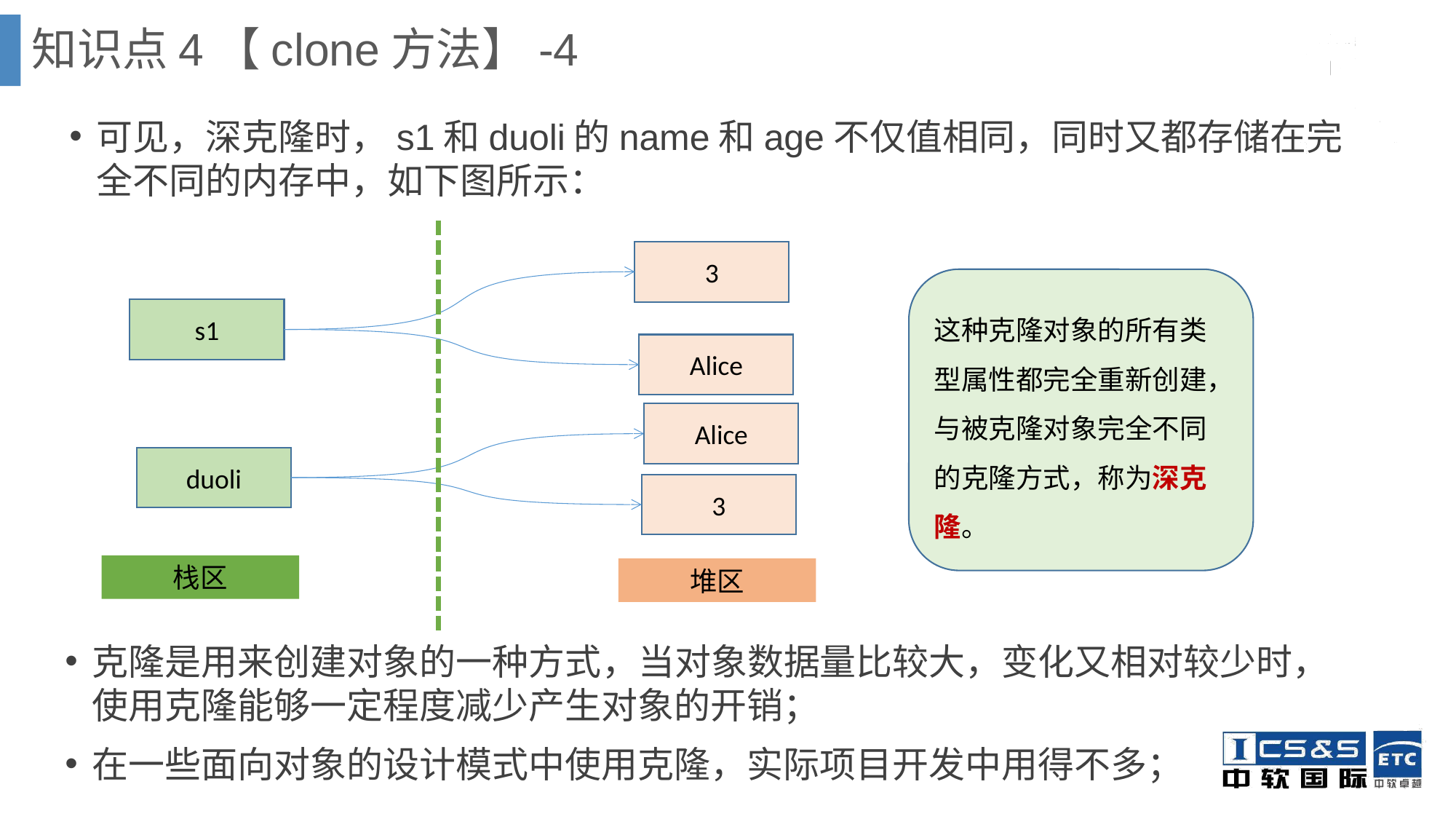

知识点4【clone方法】-4
可见，深克隆时，s1和duoli的name和age不仅值相同，同时又都存储在完全不同的内存中，如下图所示：
3
这种克隆对象的所有类型属性都完全重新创建，与被克隆对象完全不同的克隆方式，称为深克隆。
s1
Alice
Alice
duoli
3
栈区
堆区
克隆是用来创建对象的一种方式，当对象数据量比较大，变化又相对较少时，使用克隆能够一定程度减少产生对象的开销；
在一些面向对象的设计模式中使用克隆，实际项目开发中用得不多；